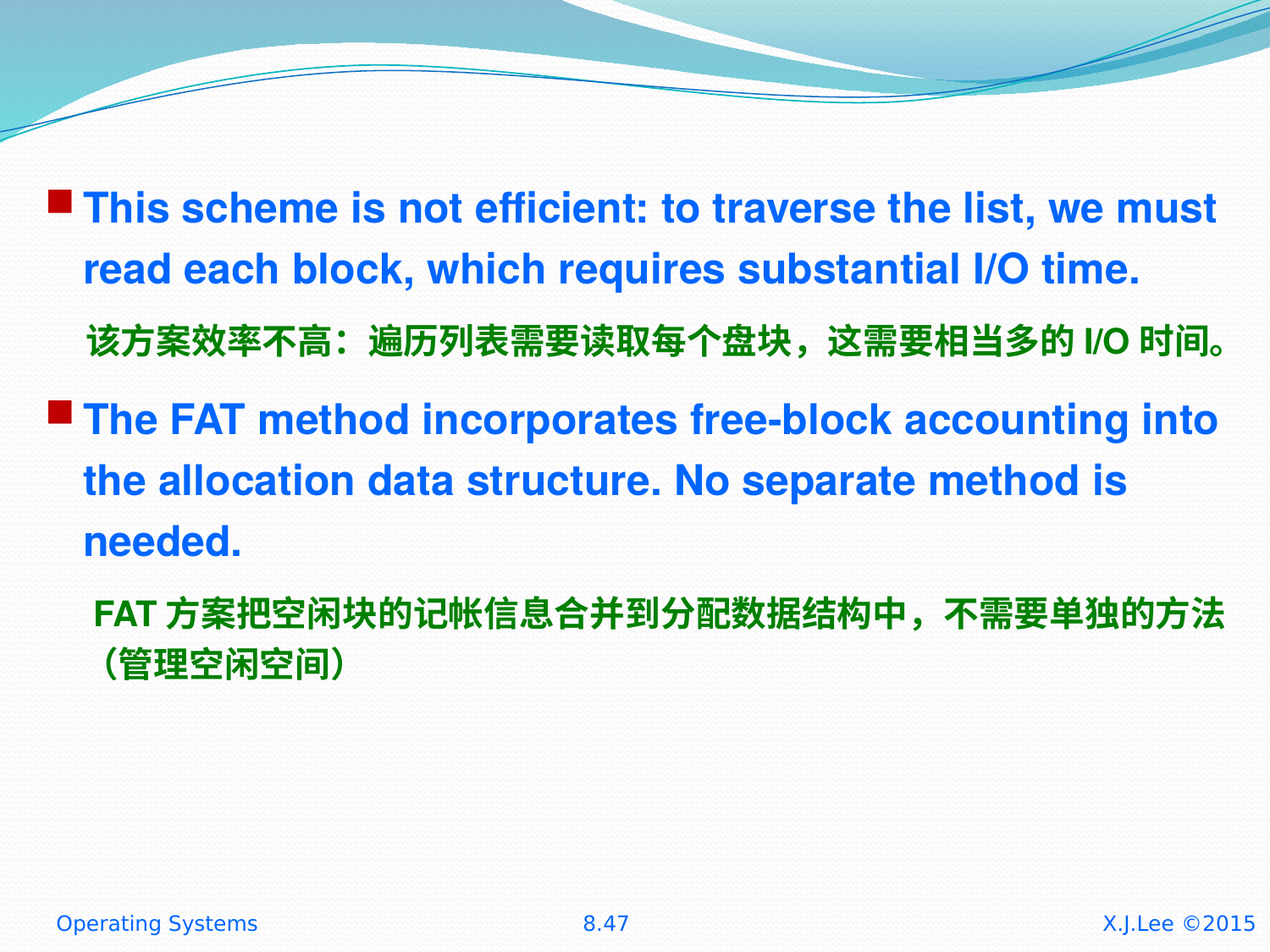

This scheme is not efficient: to traverse the list, we must read each block, which requires substantial I/O time.
    该方案效率不高：遍历列表需要读取每个盘块，这需要相当多的I/O时间。
The FAT method incorporates free-block accounting into the allocation data structure. No separate method is needed.
     FAT方案把空闲块的记帐信息合并到分配数据结构中，不需要单独的方法（管理空闲空间）
Operating Systems
8.47
X.J.Lee ©2015